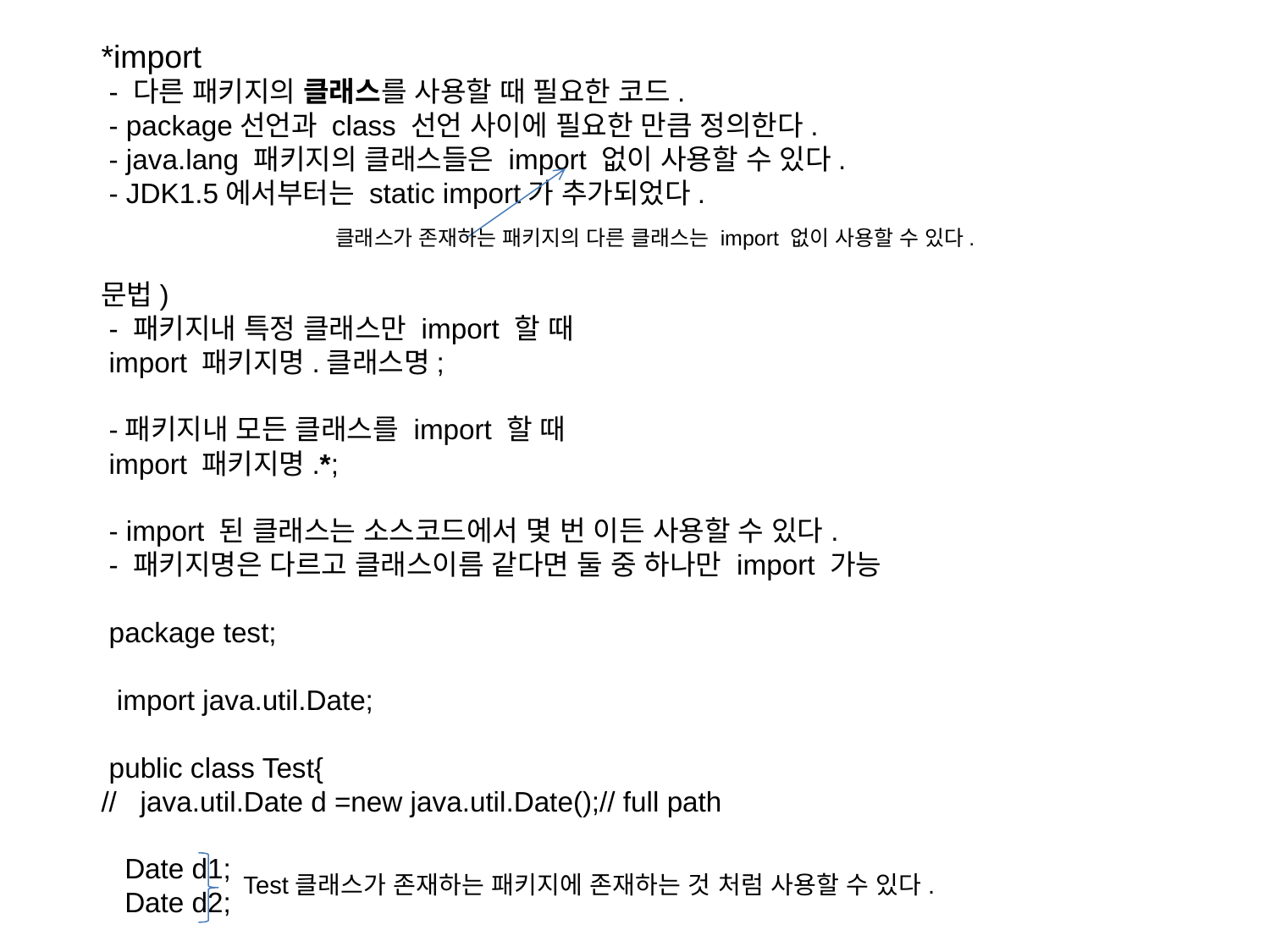

*import
 - 다른 패키지의 클래스를 사용할 때 필요한 코드.
 - package선언과 class 선언 사이에 필요한 만큼 정의한다.
 - java.lang 패키지의 클래스들은 import 없이 사용할 수 있다.
 - JDK1.5에서부터는 static import가 추가되었다.

문법)
 - 패키지내 특정 클래스만 import 할 때
 import 패키지명.클래스명;

 -패키지내 모든 클래스를 import 할 때
 import 패키지명.*;

 - import 된 클래스는 소스코드에서 몇 번 이든 사용할 수 있다.
 - 패키지명은 다르고 클래스이름 같다면 둘 중 하나만 import 가능

 package test;

  import java.util.Date;

 public class Test{
//   java.util.Date d =new java.util.Date();// full path

   Date d1;
   Date d2;

  }

클래스가 존재하는 패키지의 다른 클래스는 import 없이 사용할 수 있다.

Test클래스가 존재하는 패키지에 존재하는 것 처럼 사용할 수 있다.